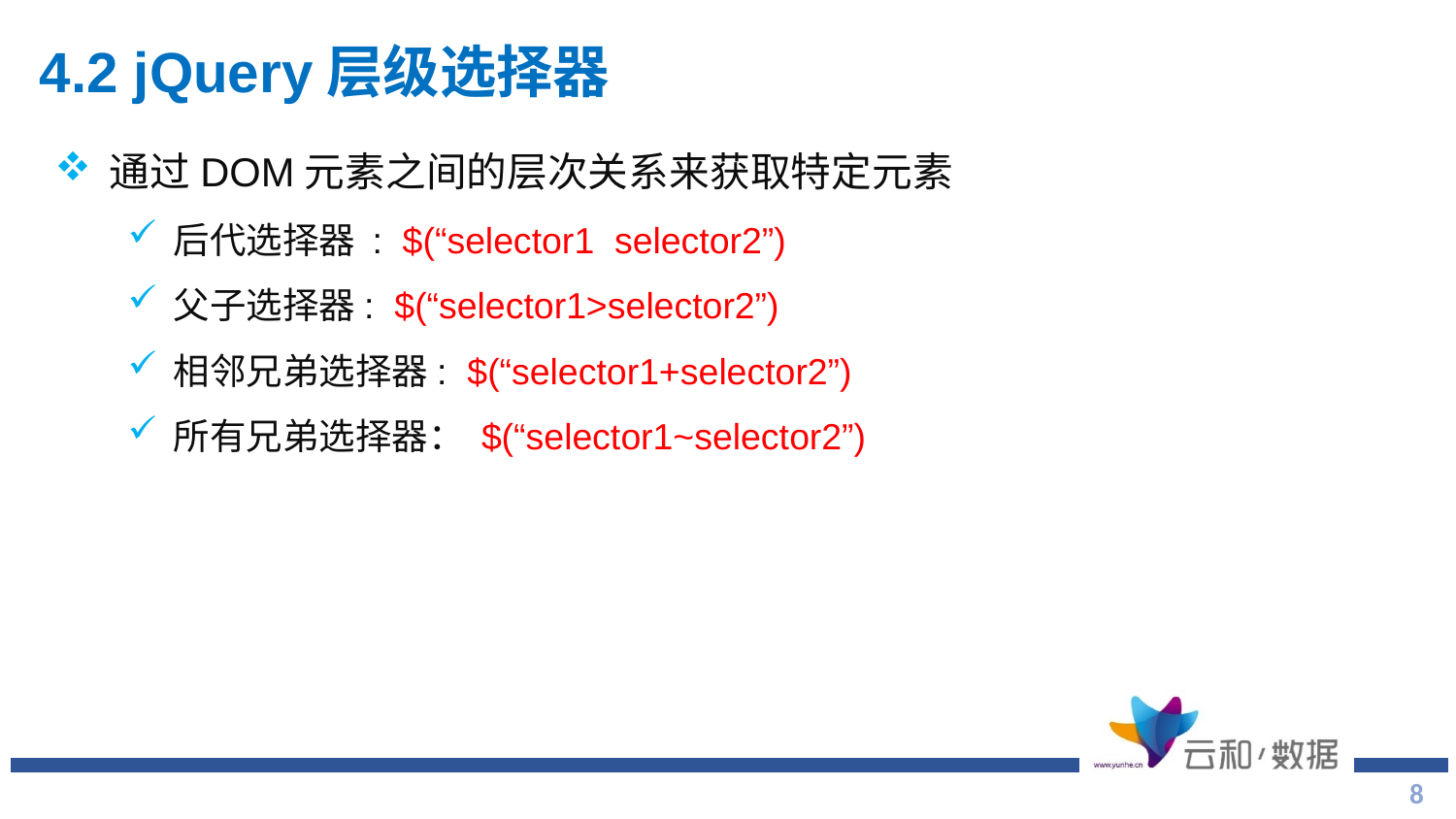

# 4.2 jQuery层级选择器
通过DOM元素之间的层次关系来获取特定元素
后代选择器 :  $(“selector1  selector2”)
父子选择器:  $(“selector1>selector2”)
相邻兄弟选择器:  $(“selector1+selector2”)
所有兄弟选择器： $(“selector1~selector2”)

8